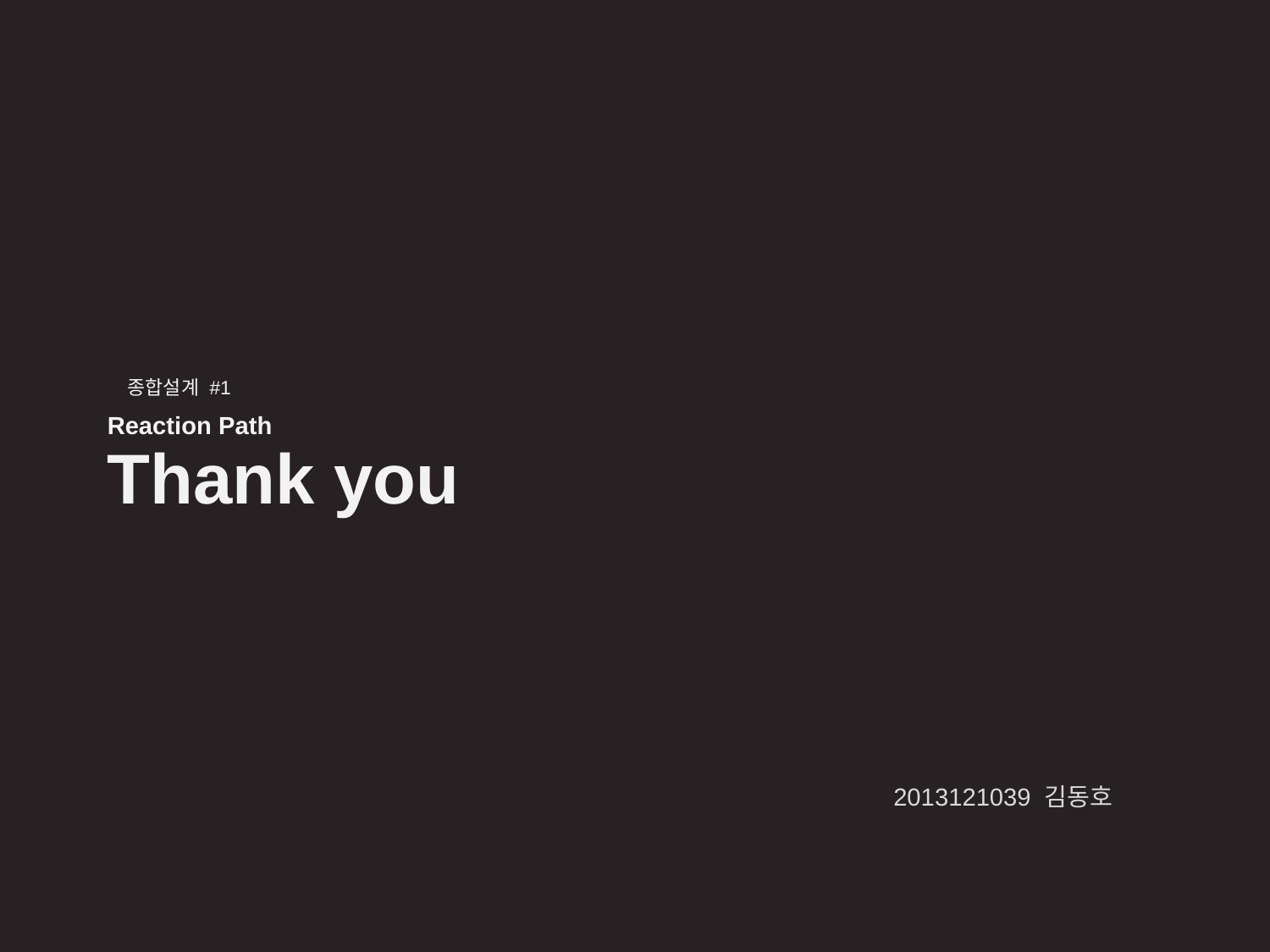

종합설계 #1
Reaction Path
Thank you
2013121039 김동호